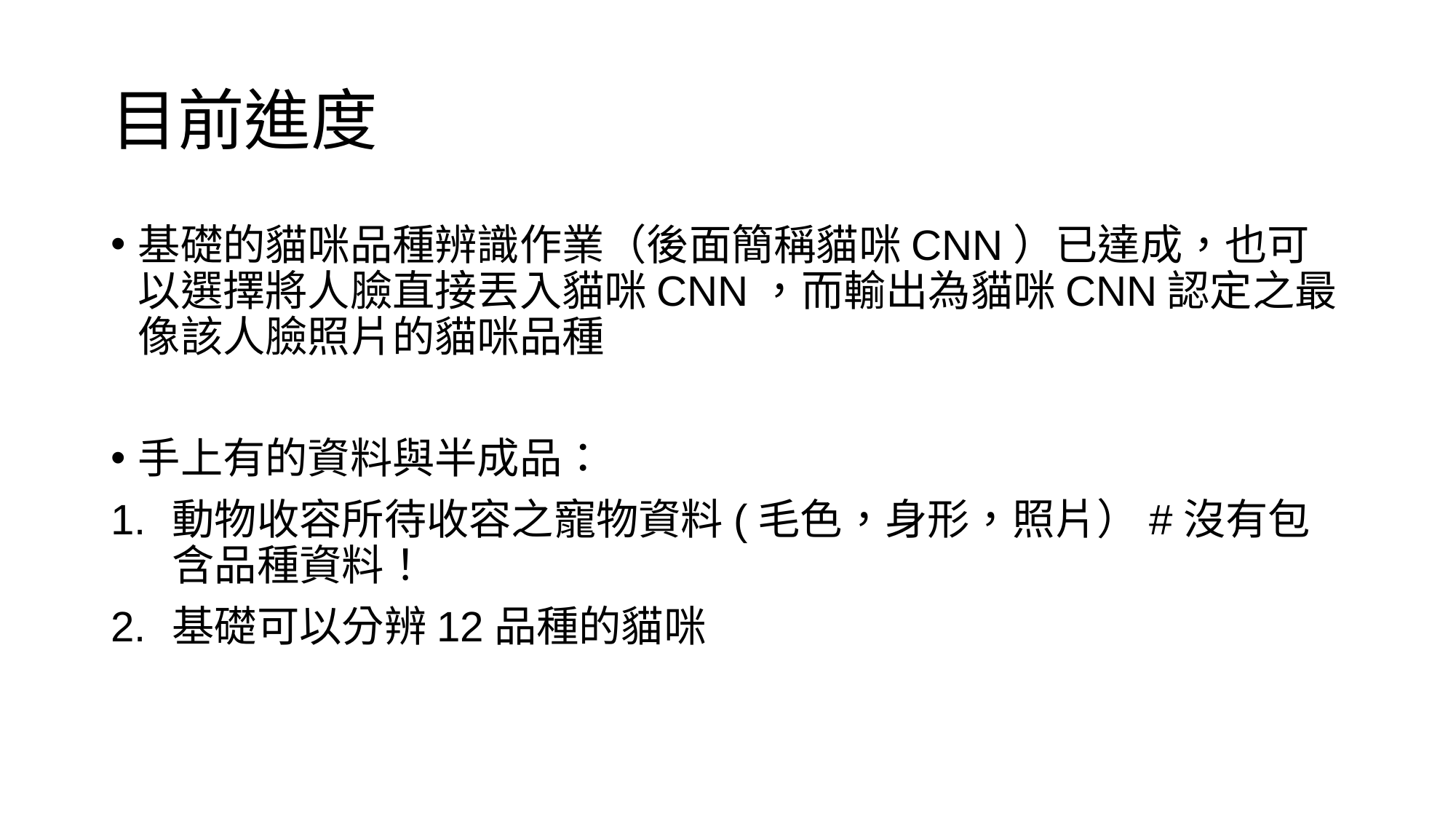

# 目前進度
基礎的貓咪品種辨識作業（後面簡稱貓咪CNN）已達成，也可以選擇將人臉直接丟入貓咪CNN，而輸出為貓咪CNN認定之最像該人臉照片的貓咪品種

手上有的資料與半成品：
動物收容所待收容之寵物資料(毛色，身形，照片）#沒有包含品種資料！
基礎可以分辨12品種的貓咪